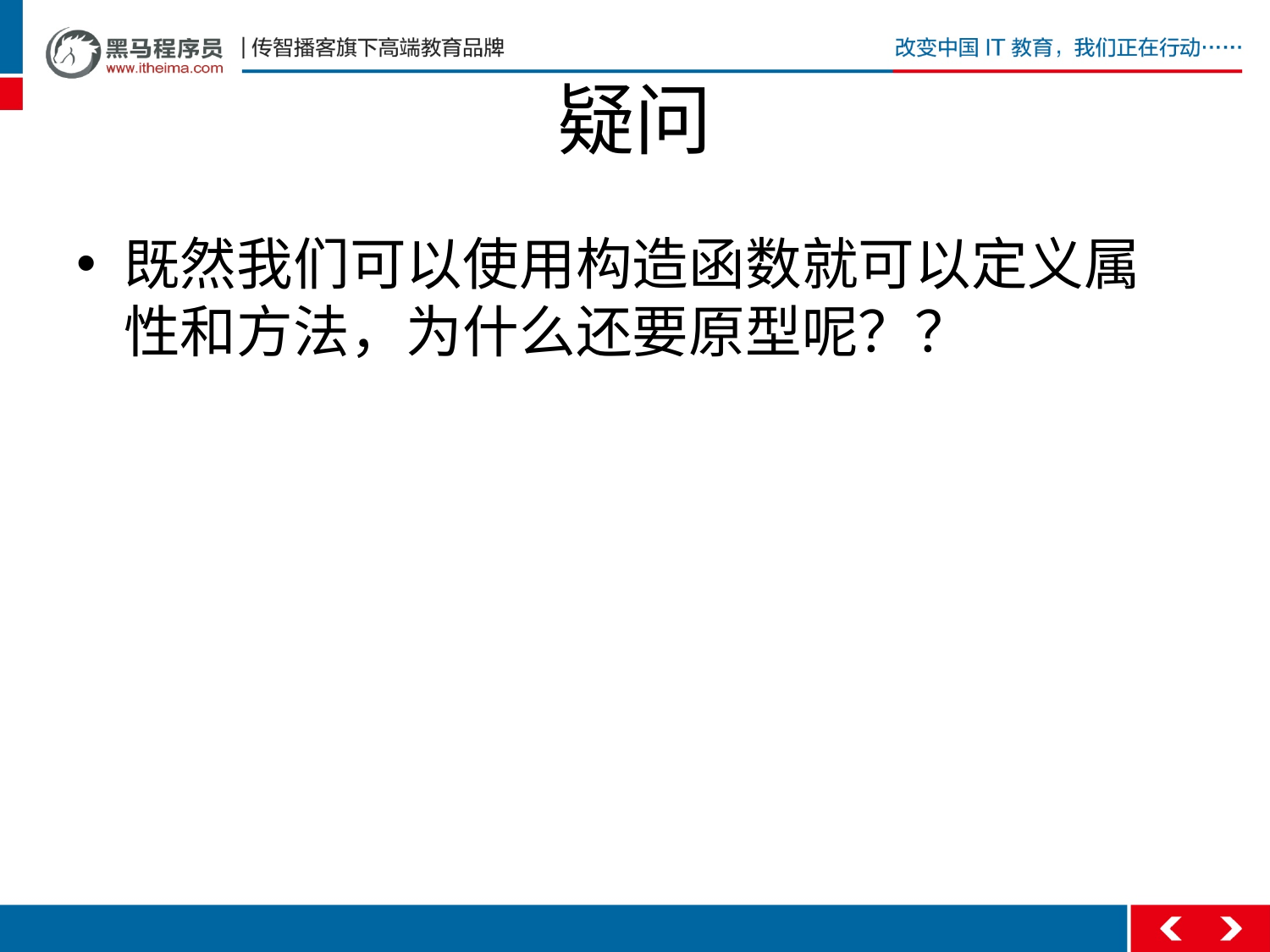

# 疑问
既然我们可以使用构造函数就可以定义属性和方法，为什么还要原型呢？？